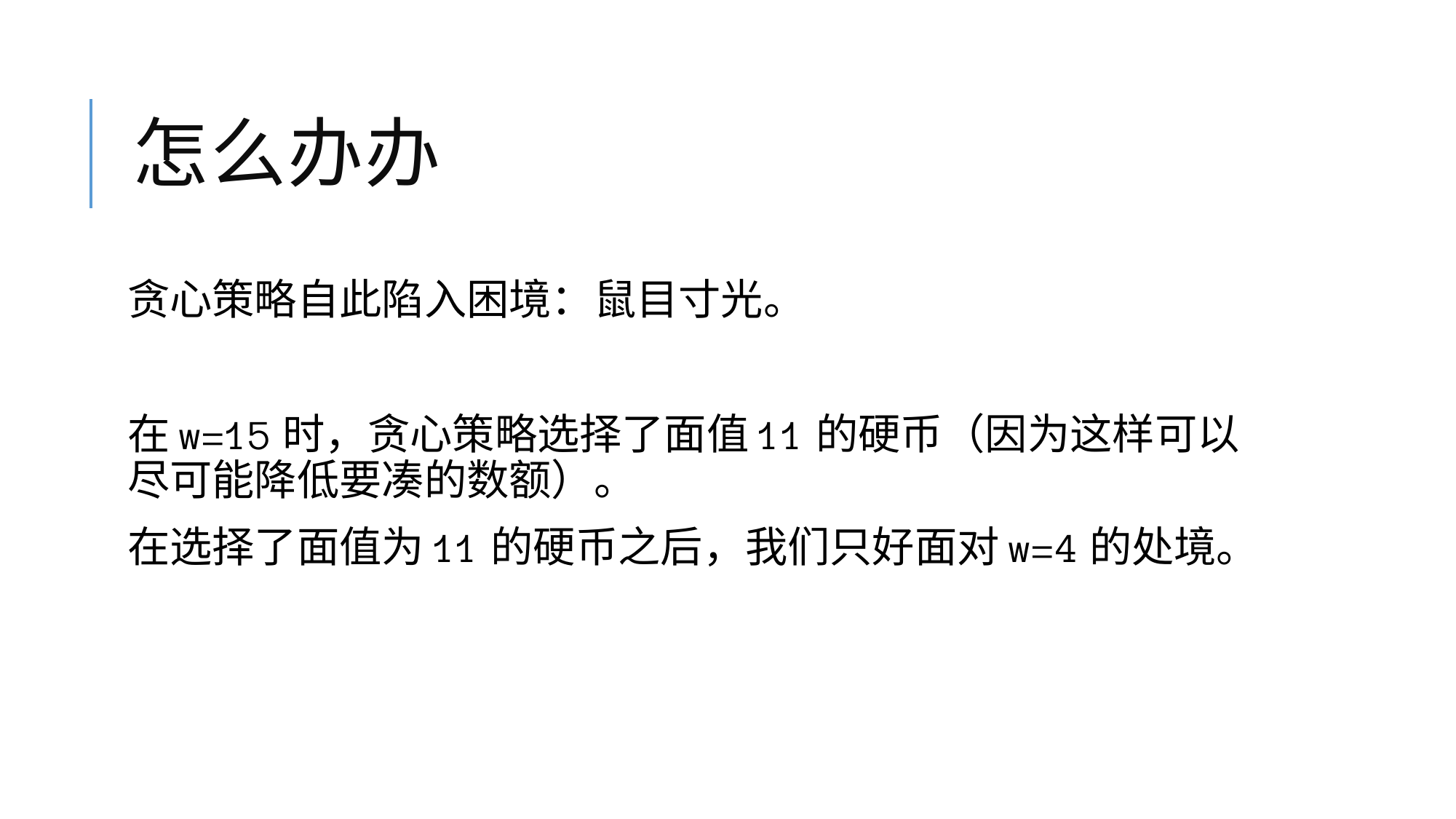

# 怎么办办
贪心策略自此陷入困境：鼠目寸光。

在w=15时，贪心策略选择了面值11的硬币（因为这样可以尽可能降低要凑的数额）。
在选择了面值为11的硬币之后，我们只好面对w=4的处境。